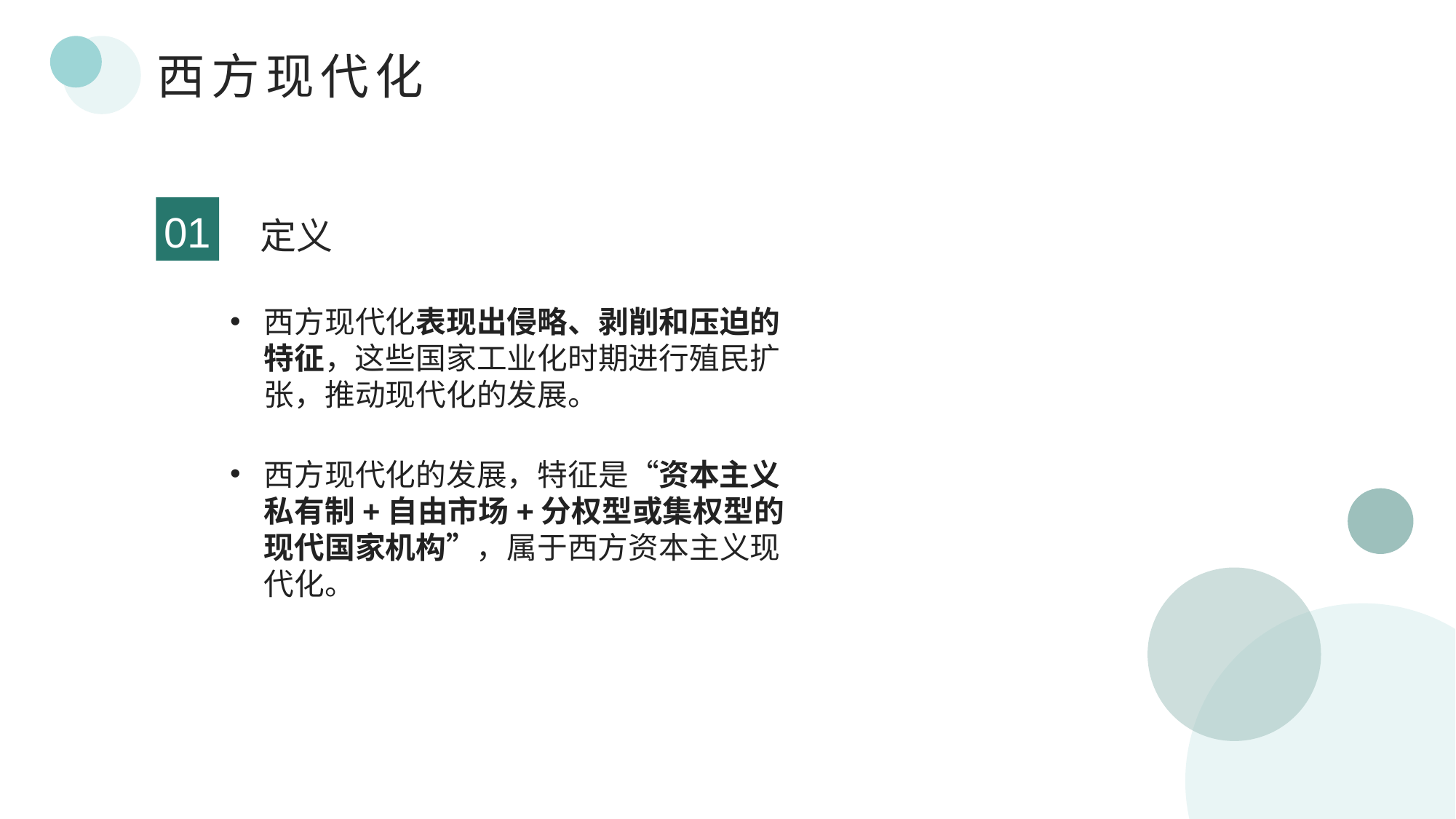

西方现代化

01
定义
西方现代化表现出侵略、剥削和压迫的特征，这些国家工业化时期进行殖民扩张，推动现代化的发展。
西方现代化的发展，特征是“资本主义私有制+自由市场+分权型或集权型的现代国家机构”，属于西方资本主义现代化。